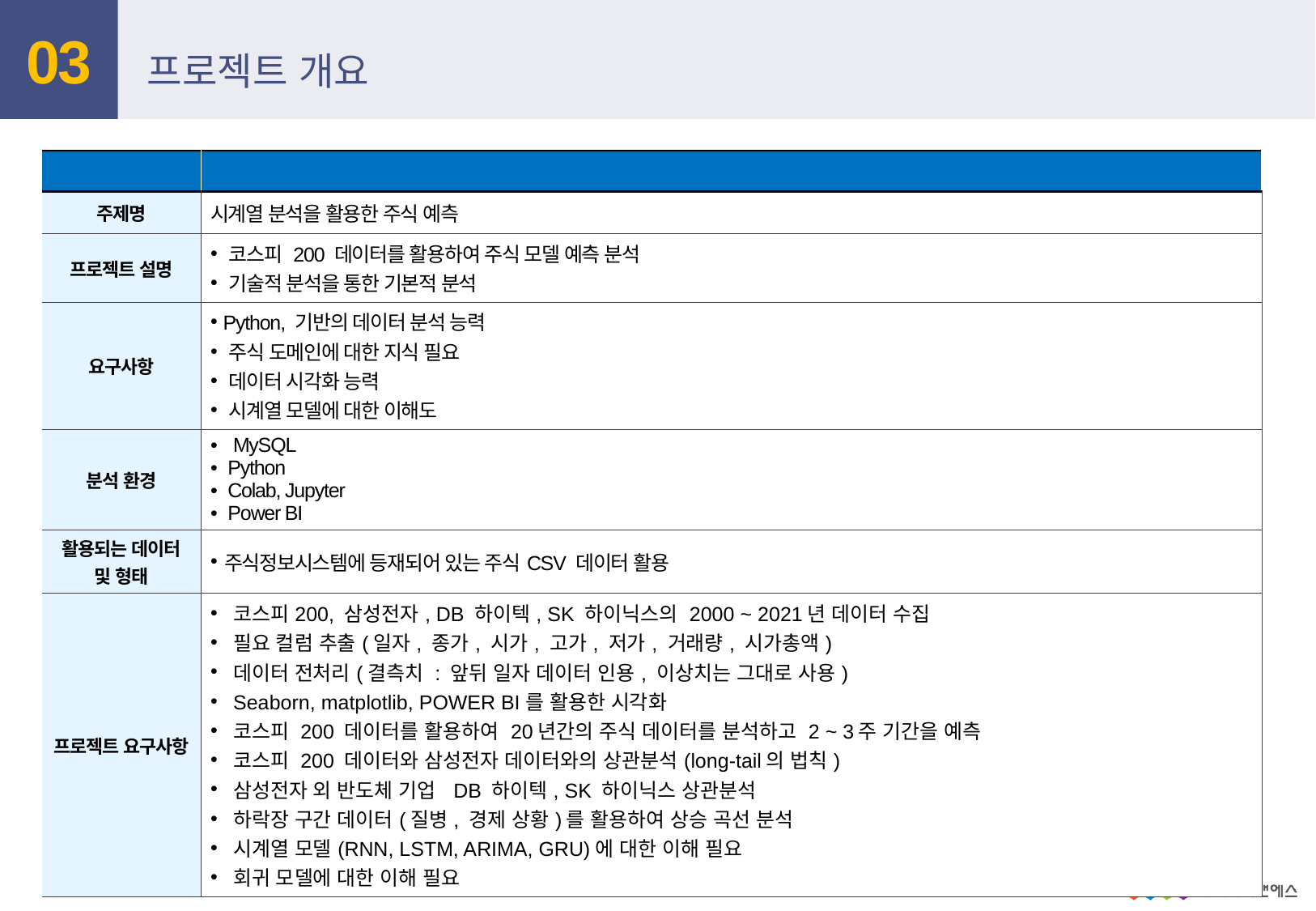

03
# 프로젝트 개요
| 항목 | 내용 |
| --- | --- |
| 주제명 | 시계열 분석을 활용한 주식 예측 |
| 프로젝트 설명 | 코스피 200 데이터를 활용하여 주식 모델 예측 분석 기술적 분석을 통한 기본적 분석 |
| 요구사항 | Python, 기반의 데이터 분석 능력 주식 도메인에 대한 지식 필요 데이터 시각화 능력 시계열 모델에 대한 이해도 |
| 분석 환경 | MySQL Python Colab, Jupyter Power BI |
| 활용되는 데이터 및 형태 | 주식정보시스템에 등재되어 있는 주식CSV 데이터 활용 |
| 프로젝트 요구사항 | 코스피200, 삼성전자, DB 하이텍, SK 하이닉스의 2000 ~ 2021년 데이터 수집 필요 컬럼 추출(일자, 종가, 시가, 고가, 저가, 거래량, 시가총액) 데이터 전처리(결측치 : 앞뒤 일자 데이터 인용, 이상치는 그대로 사용) Seaborn, matplotlib, POWER BI를 활용한 시각화 코스피 200 데이터를 활용하여 20년간의 주식 데이터를 분석하고 2 ~ 3주 기간을 예측 코스피 200 데이터와 삼성전자 데이터와의 상관분석(long-tail의 법칙) 삼성전자 외 반도체 기업 DB 하이텍, SK 하이닉스 상관분석 하락장 구간 데이터(질병, 경제 상황)를 활용하여 상승 곡선 분석 시계열 모델(RNN, LSTM, ARIMA, GRU)에 대한 이해 필요 회귀 모델에 대한 이해 필요 |